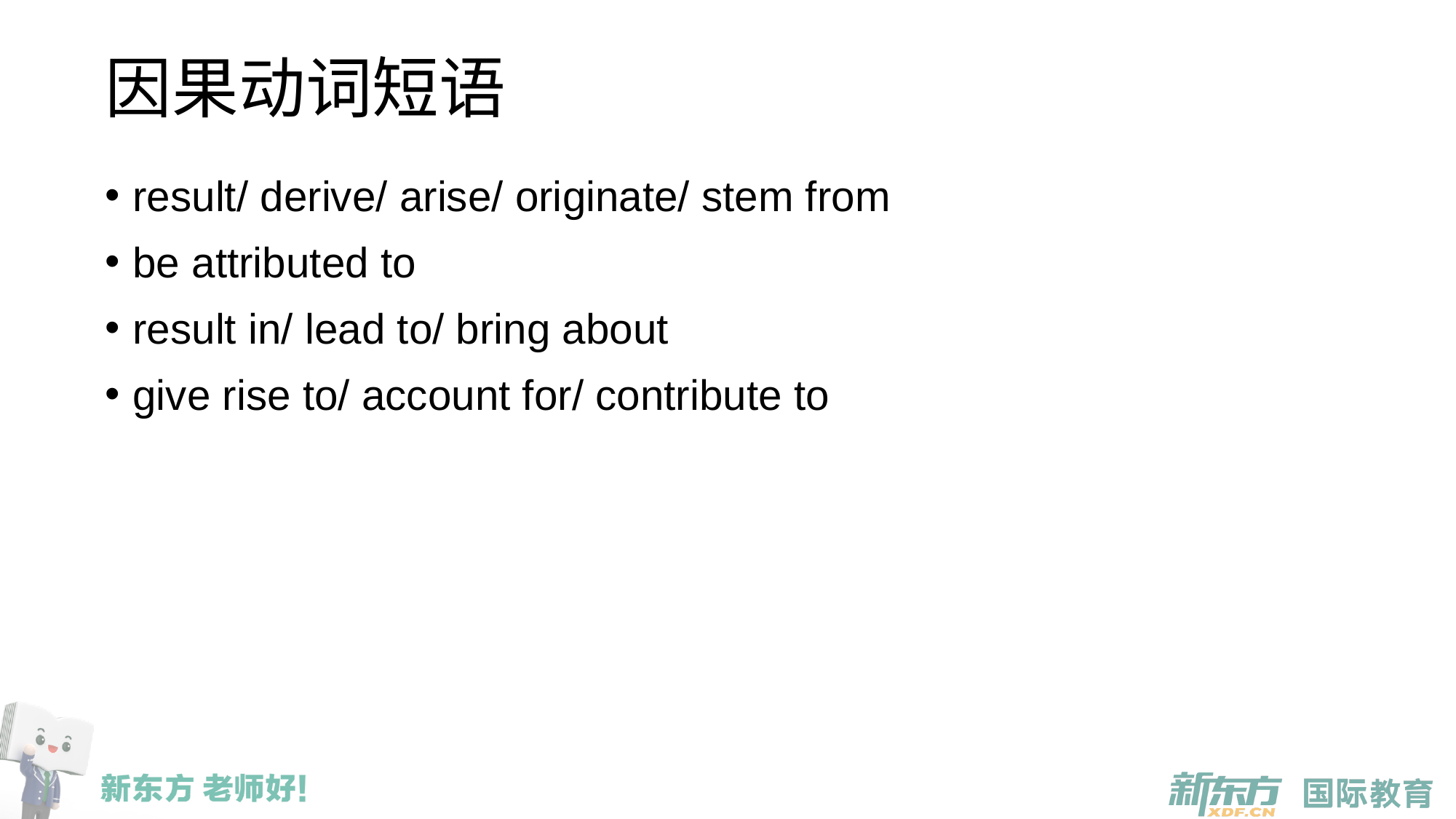

# 因果动词短语
result/ derive/ arise/ originate/ stem from
be attributed to
result in/ lead to/ bring about
give rise to/ account for/ contribute to